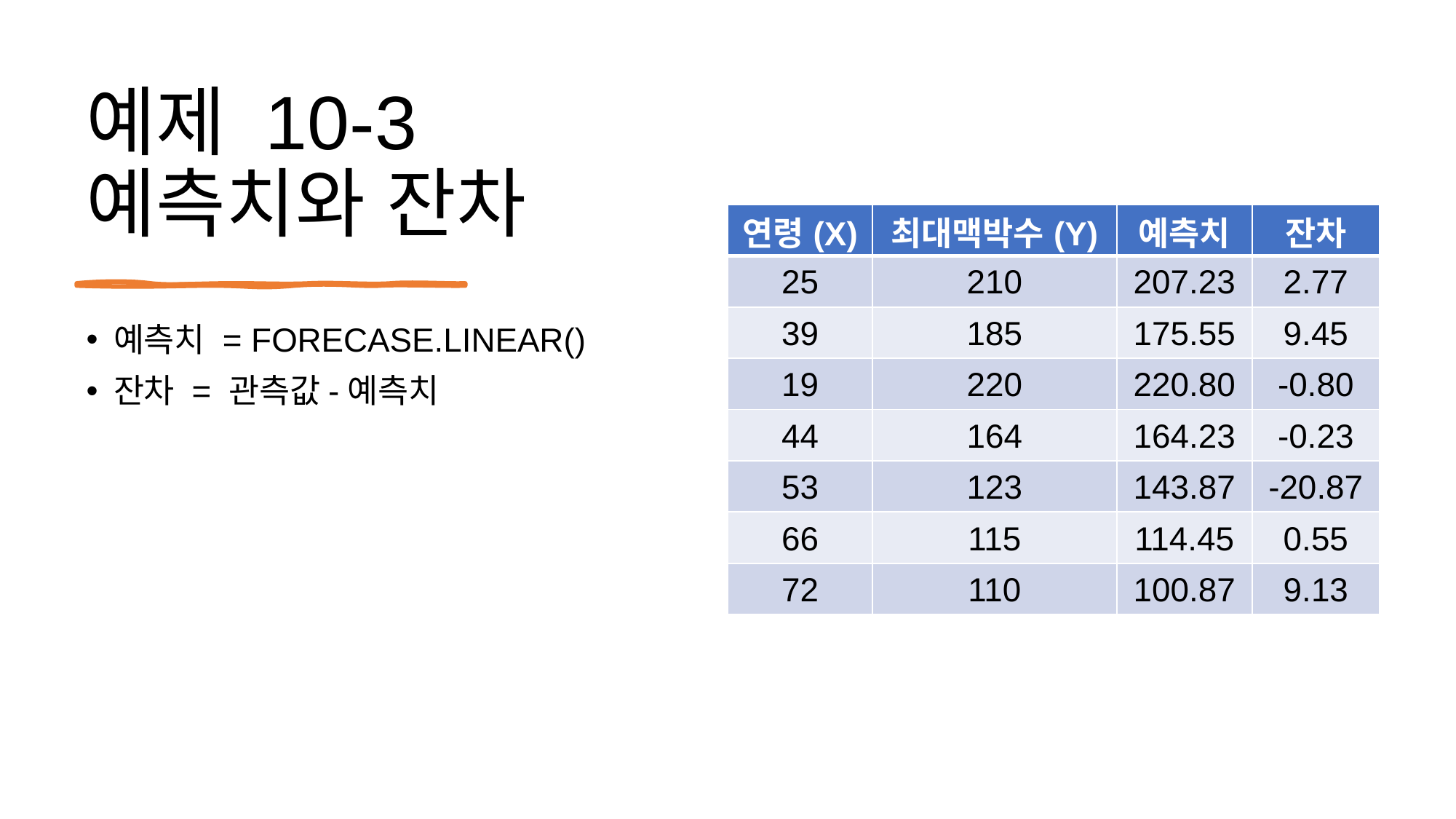

# 예제 10-3 예측치와 잔차
| 연령(X) | 최대맥박수(Y) | 예측치 | 잔차 |
| --- | --- | --- | --- |
| 25 | 210 | 207.23 | 2.77 |
| 39 | 185 | 175.55 | 9.45 |
| 19 | 220 | 220.80 | -0.80 |
| 44 | 164 | 164.23 | -0.23 |
| 53 | 123 | 143.87 | -20.87 |
| 66 | 115 | 114.45 | 0.55 |
| 72 | 110 | 100.87 | 9.13 |

예측치 = FORECASE.LINEAR()
잔차 = 관측값-예측치